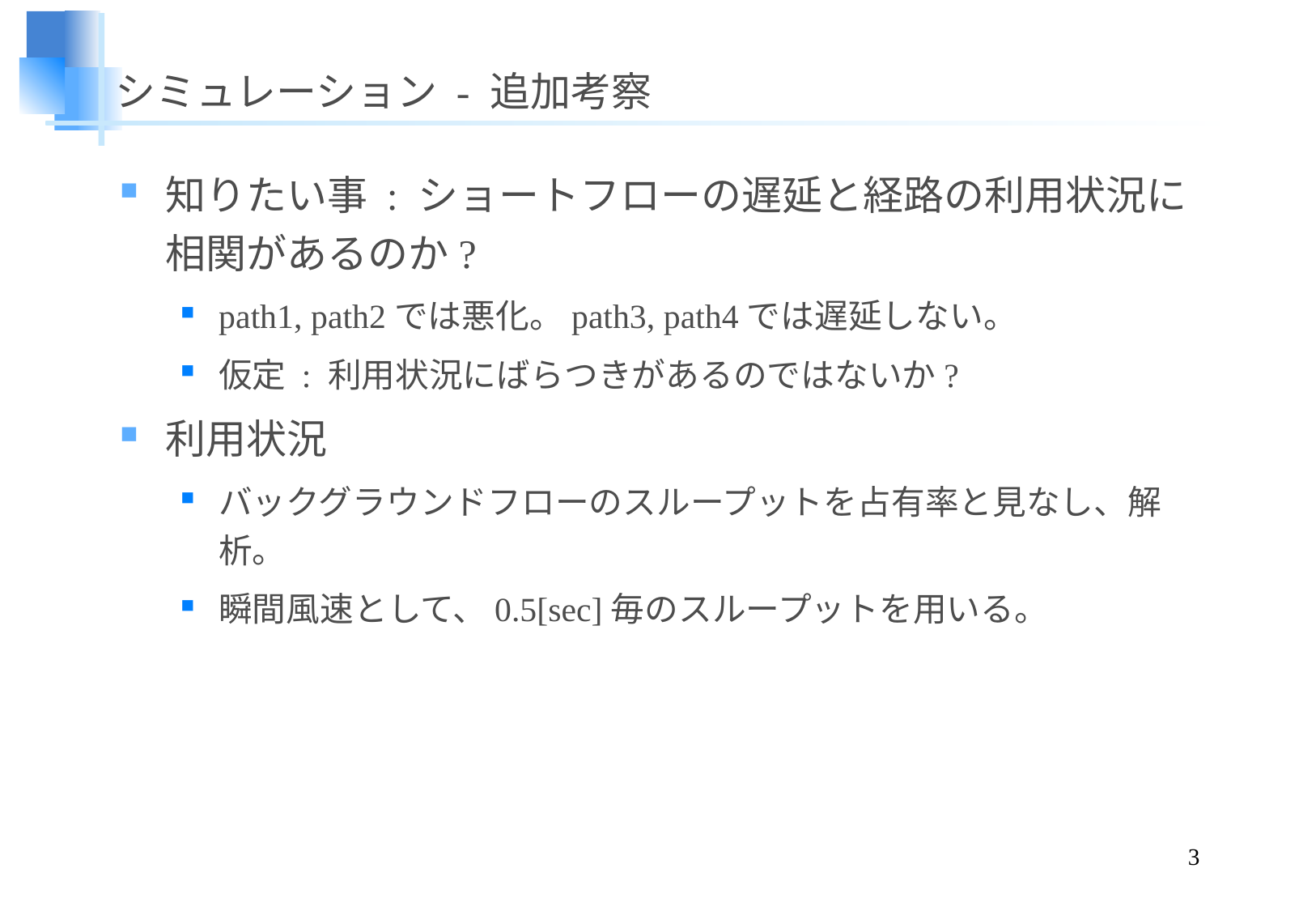

# シミュレーション - 追加考察
知りたい事 : ショートフローの遅延と経路の利用状況に相関があるのか?
path1, path2では悪化。path3, path4では遅延しない。
仮定 : 利用状況にばらつきがあるのではないか?
利用状況
バックグラウンドフローのスループットを占有率と見なし、解析。
瞬間風速として、0.5[sec]毎のスループットを用いる。
3